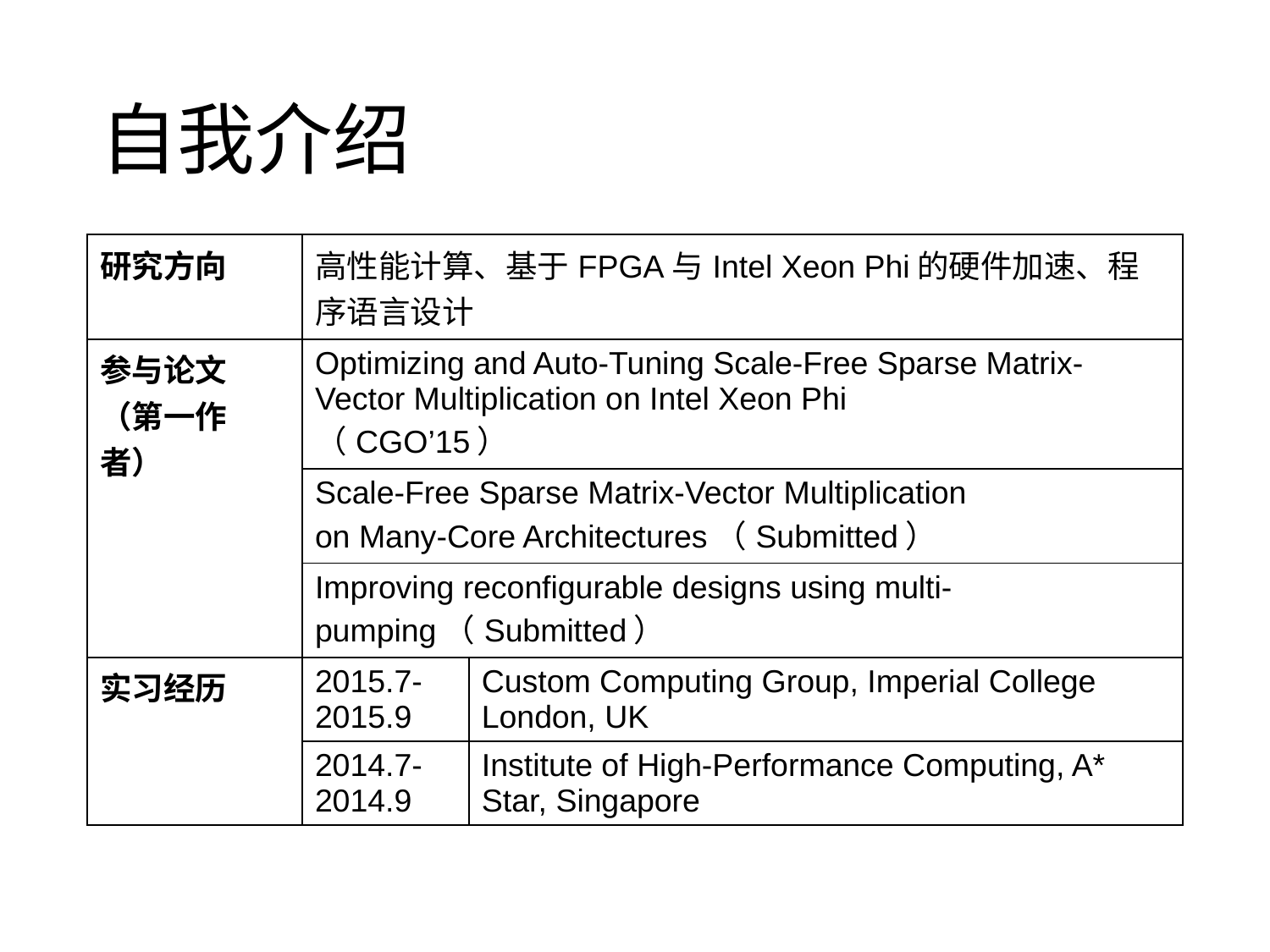

# 自我介绍
| 研究方向 | 高性能计算、基于FPGA与Intel Xeon Phi的硬件加速、程序语言设计 |  |
| --- | --- | --- |
| 参与论文 （第一作者） | Optimizing and Auto-Tuning Scale-Free Sparse Matrix-Vector Multiplication on Intel Xeon Phi （CGO’15） |  |
|  | Scale-Free Sparse Matrix-Vector Multiplication on Many-Core Architectures（Submitted） |  |
|  | Improving reconfigurable designs using multi-pumping（Submitted） |  |
| 实习经历 | 2015.7- 2015.9 | Custom Computing Group, Imperial College London, UK |
|  | 2014.7- 2014.9 | Institute of High-Performance Computing, A\* Star, Singapore |